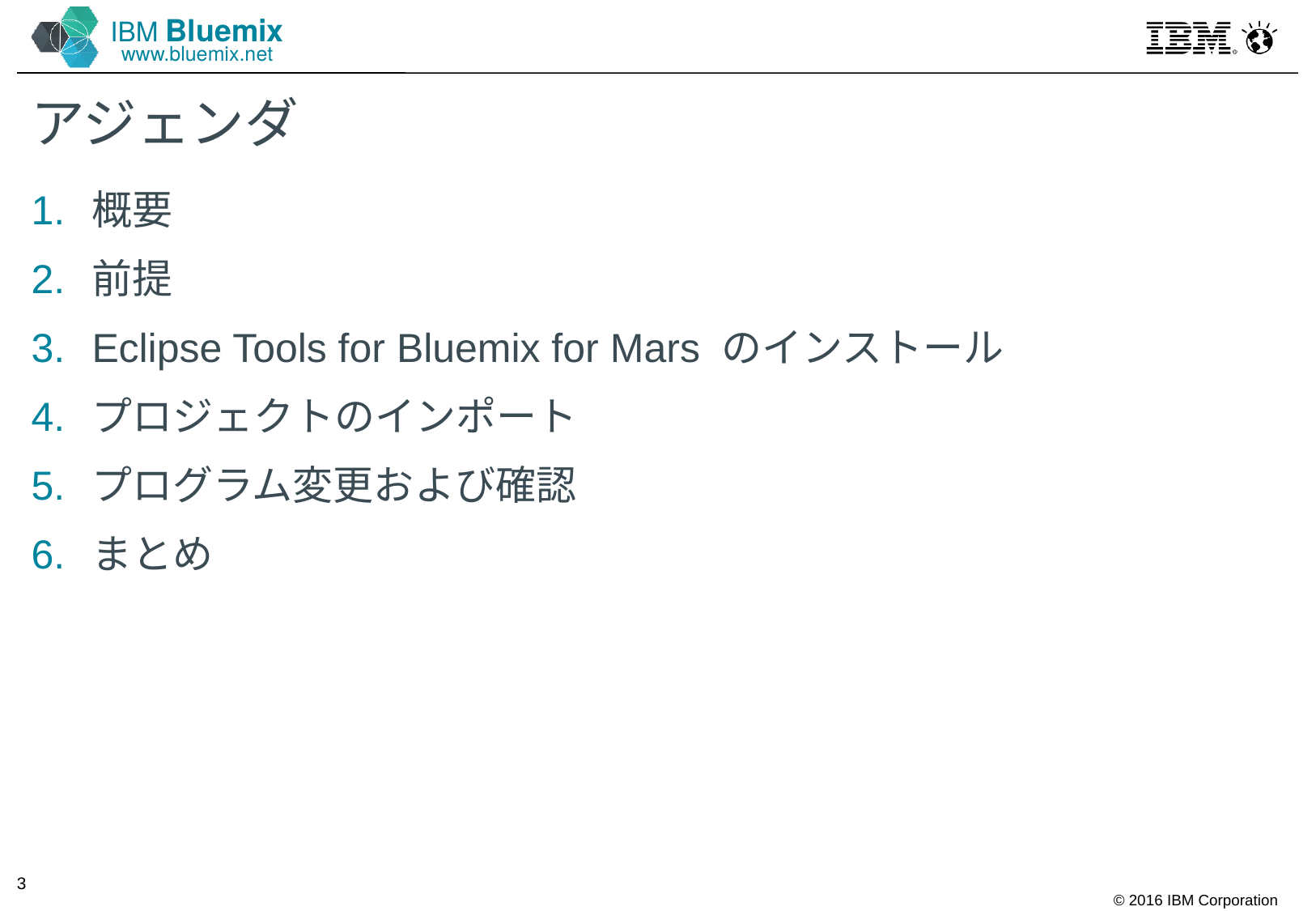

# アジェンダ
概要
前提
Eclipse Tools for Bluemix for Mars のインストール
プロジェクトのインポート
プログラム変更および確認
まとめ